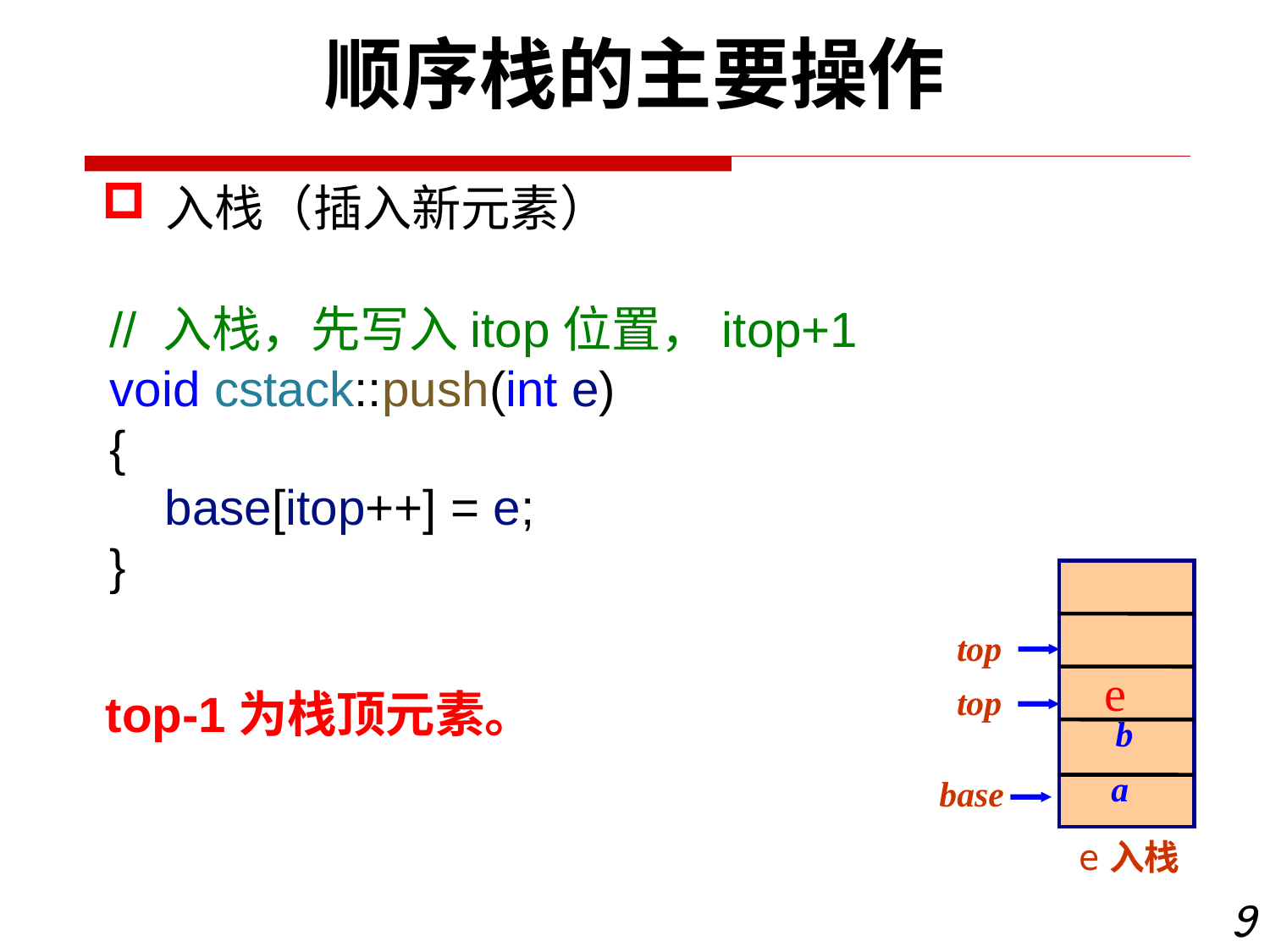

顺序栈的主要操作
入栈（插入新元素）
// 入栈，先写入itop位置，itop+1
void cstack::push(int e)
{
    base[itop++] = e;
}

b
a
base

e入栈
top

e
top

top-1为栈顶元素。
9